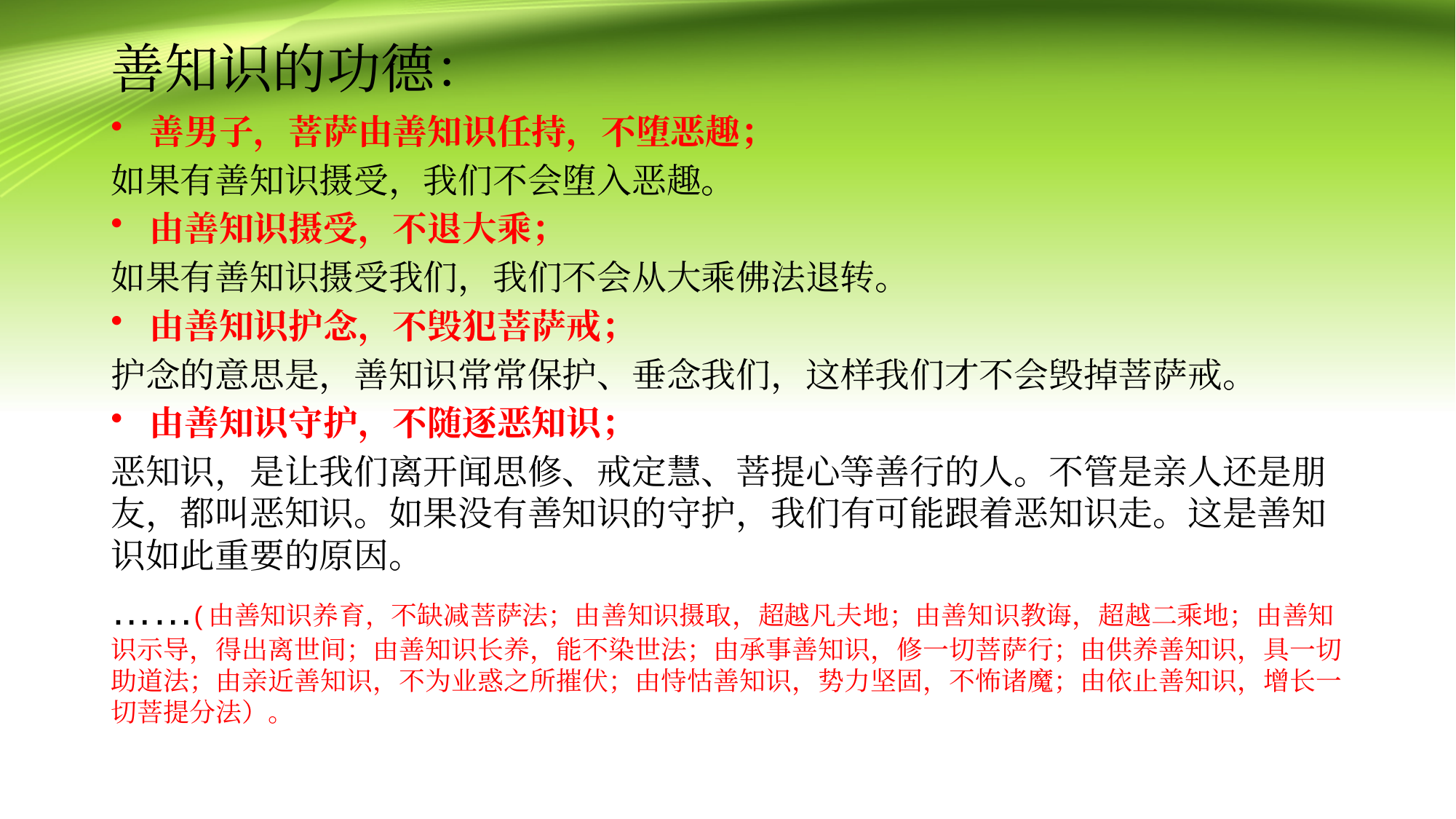

# 善知识的功德：
善男子，菩萨由善知识任持，不堕恶趣；
如果有善知识摄受，我们不会堕入恶趣。
由善知识摄受，不退大乘；
如果有善知识摄受我们，我们不会从大乘佛法退转。
由善知识护念，不毁犯菩萨戒；
护念的意思是，善知识常常保护、垂念我们，这样我们才不会毁掉菩萨戒。
由善知识守护，不随逐恶知识；
恶知识，是让我们离开闻思修、戒定慧、菩提心等善行的人。不管是亲人还是朋友，都叫恶知识。如果没有善知识的守护，我们有可能跟着恶知识走。这是善知识如此重要的原因。
……(由善知识养育，不缺减菩萨法；由善知识摄取，超越凡夫地；由善知识教诲，超越二乘地；由善知识示导，得出离世间；由善知识长养，能不染世法；由承事善知识，修一切菩萨行；由供养善知识，具一切助道法；由亲近善知识，不为业惑之所摧伏；由恃怙善知识，势力坚固，不怖诸魔；由依止善知识，增长一切菩提分法）。